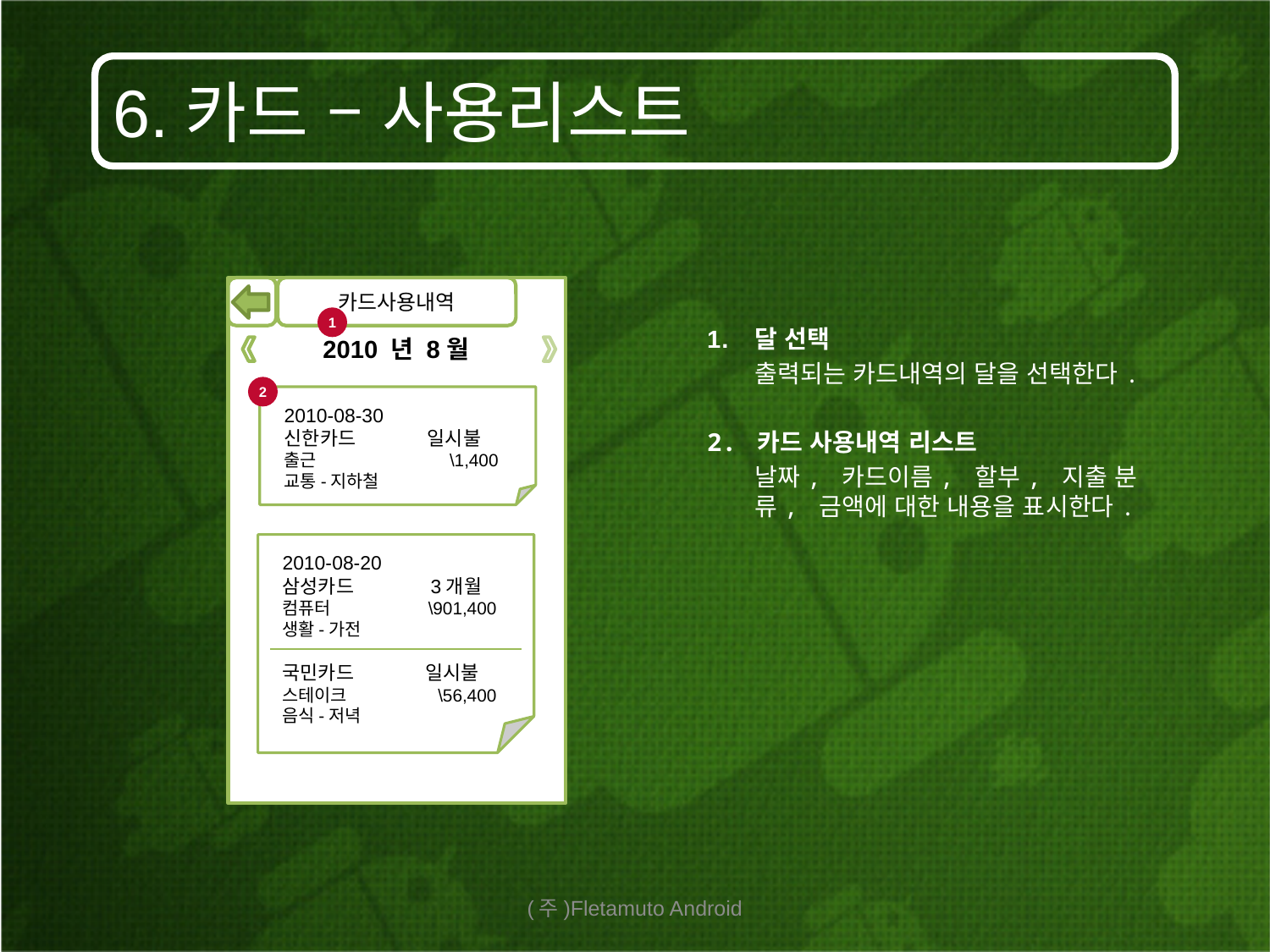

6.카드 – 사용리스트

카드사용내역
1
달 선택
	출력되는 카드내역의 달을 선택한다.

2. 카드 사용내역 리스트
	날짜, 카드이름, 할부, 지출 분류, 금액에 대한 내용을 표시한다.
2010 년 8월

2

2010-08-30
신한카드             일시불
출근	       \1,400
교통-지하철

2010-08-20
삼성카드             3개월
컴퓨터	   \901,400
생활-가전

국민카드             일시불
스테이크	     \56,400
음식-저녁

(주)Fletamuto Android